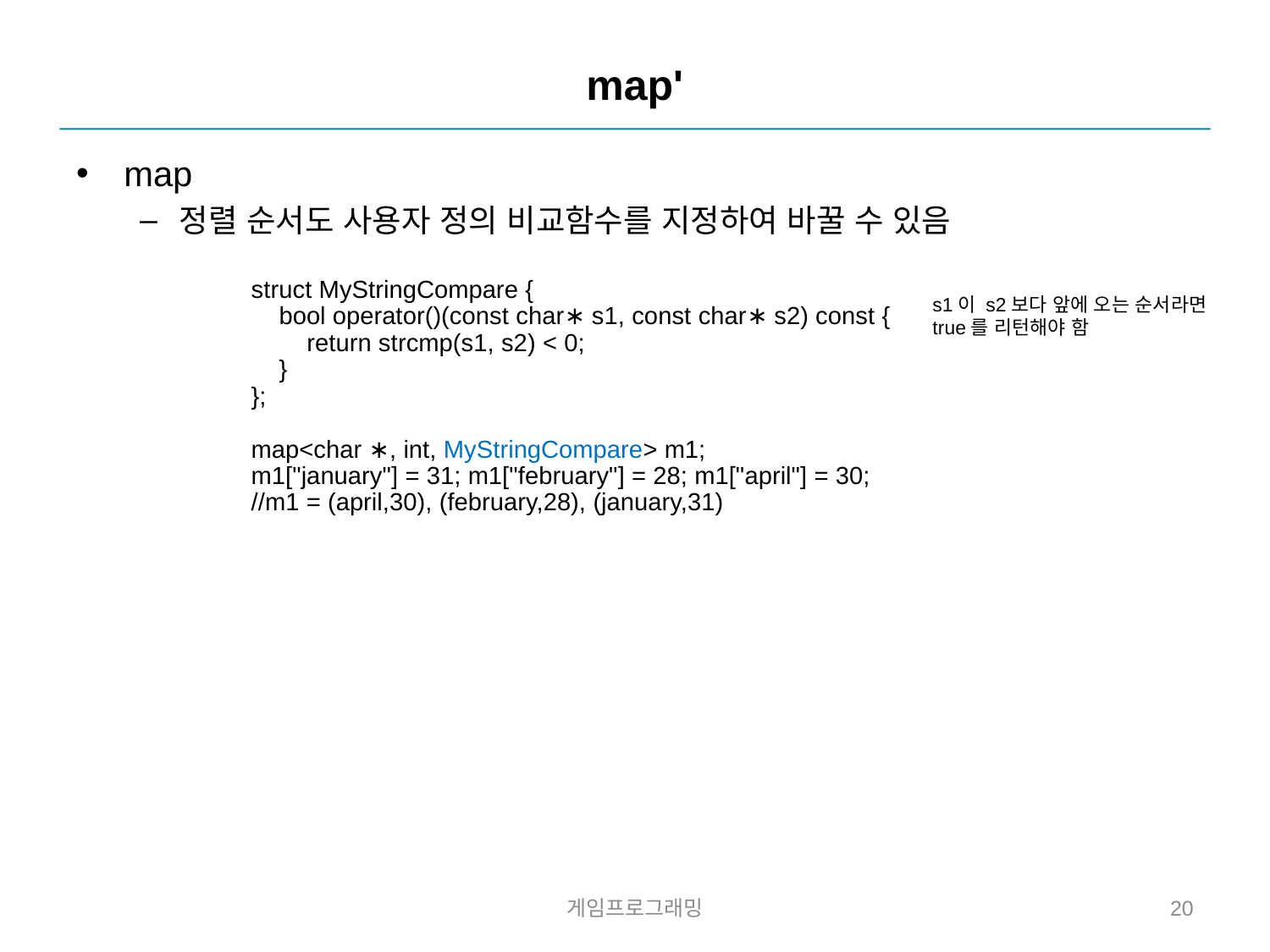

# map'
map
정렬 순서도 사용자 정의 비교함수를 지정하여 바꿀 수 있음

struct MyStringCompare {
    bool operator()(const char∗ s1, const char∗ s2) const {
        return strcmp(s1, s2) < 0;
    }
};

map<char ∗, int, MyStringCompare> m1;
m1["january"] = 31; m1["february"] = 28; m1["april"] = 30;
//m1 = (april,30), (february,28), (january,31)
s1이 s2보다 앞에 오는 순서라면
true를 리턴해야 함
게임프로그래밍
20